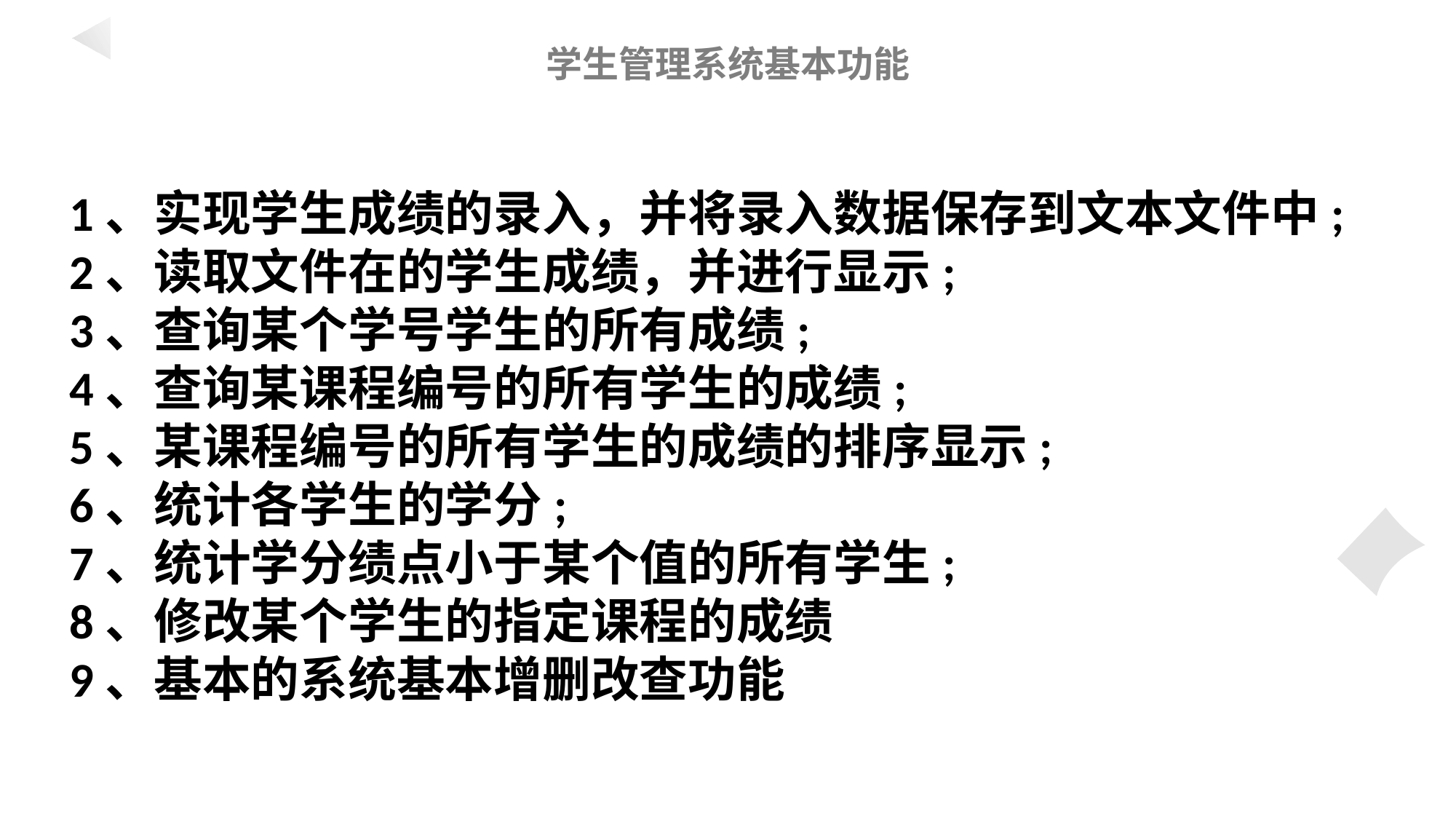

学生管理系统基本功能

1、实现学生成绩的录入，并将录入数据保存到文本文件中;
2、读取文件在的学生成绩，并进行显示;
3、查询某个学号学生的所有成绩;
4、查询某课程编号的所有学生的成绩;
5、某课程编号的所有学生的成绩的排序显示;
6、统计各学生的学分;
7、统计学分绩点小于某个值的所有学生;
8、修改某个学生的指定课程的成绩
9、基本的系统基本增删改查功能